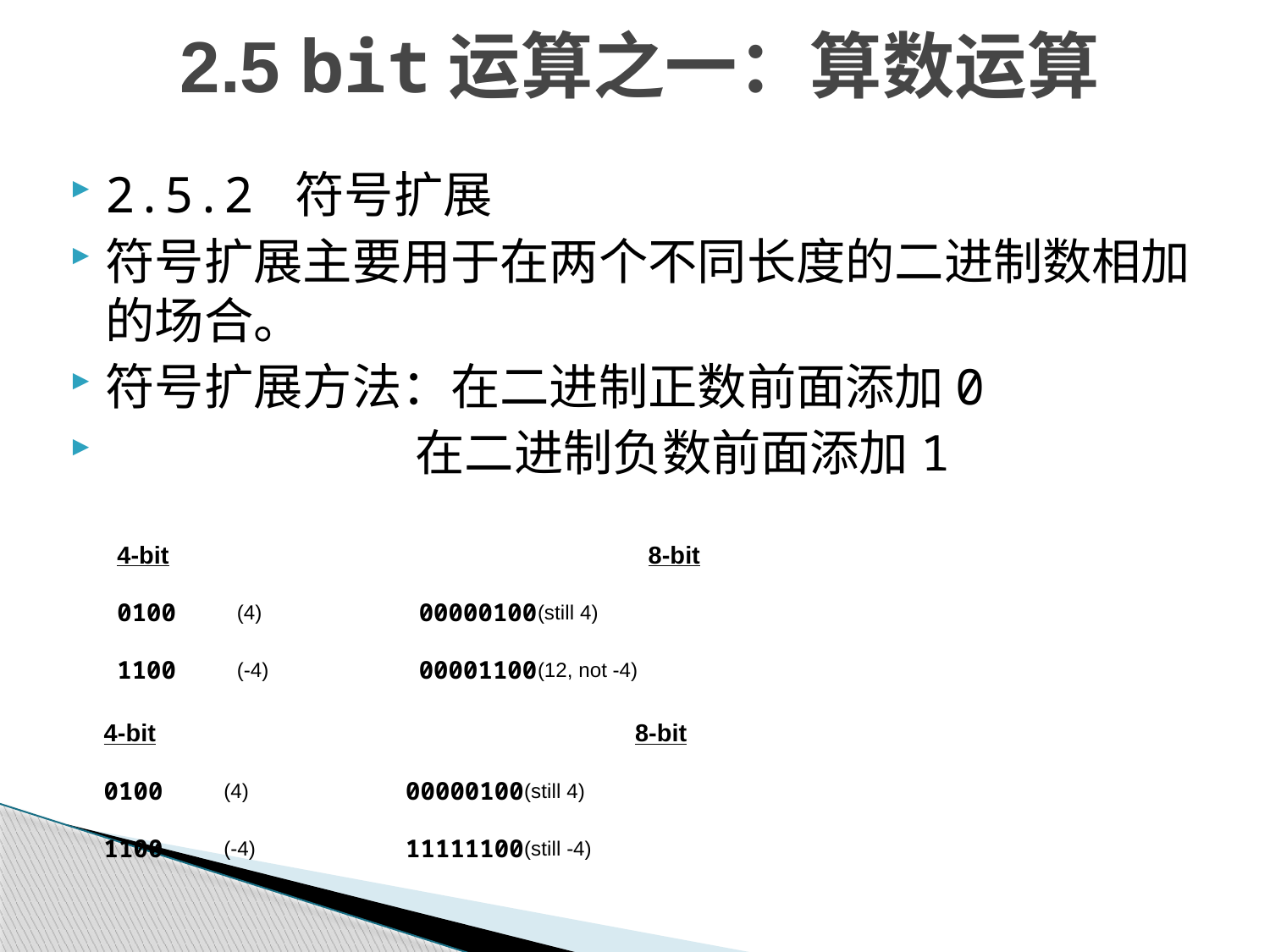

# 2.5 bit运算之一：算数运算
2.5.2 符号扩展
符号扩展主要用于在两个不同长度的二进制数相加的场合。
符号扩展方法：在二进制正数前面添加0
		    在二进制负数前面添加1

4-bit			8-bit
0100	(4)	00000100(still 4)
1100	(-4)	00001100(12, not -4)
4-bit		  	8-bit
0100	(4)	00000100(still 4)
1100	(-4)	11111100(still -4)
32